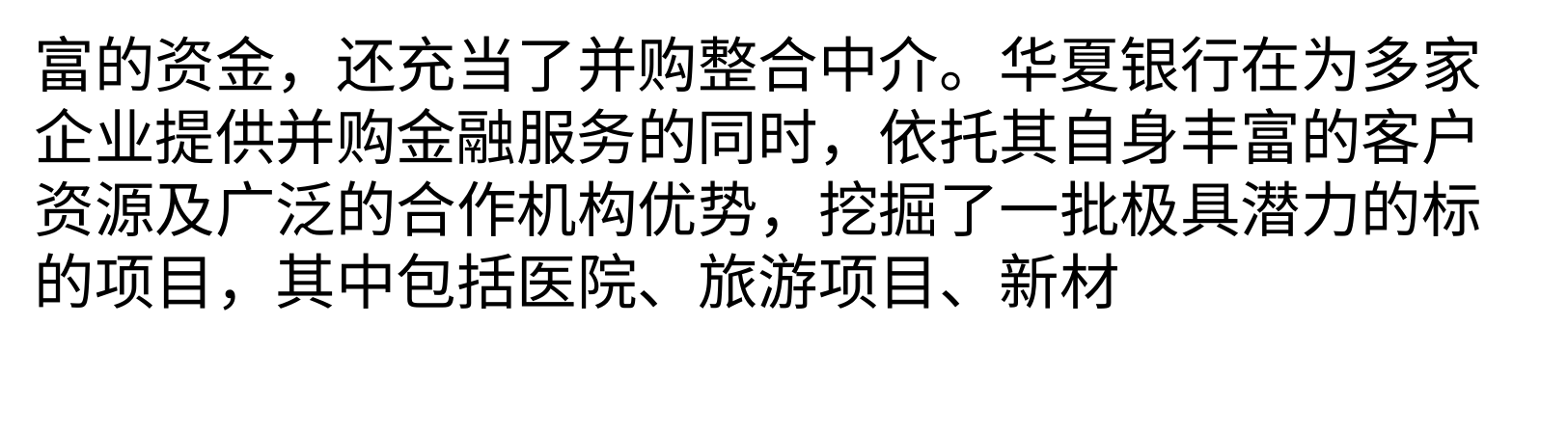

富的资金，还充当了并购整合中介。华夏银行在为多家企业提供并购金融服务的同时，依托其自身丰富的客户资源及广泛的合作机构优势，挖掘了一批极具潜力的标的项目，其中包括医院、旅游项目、新材